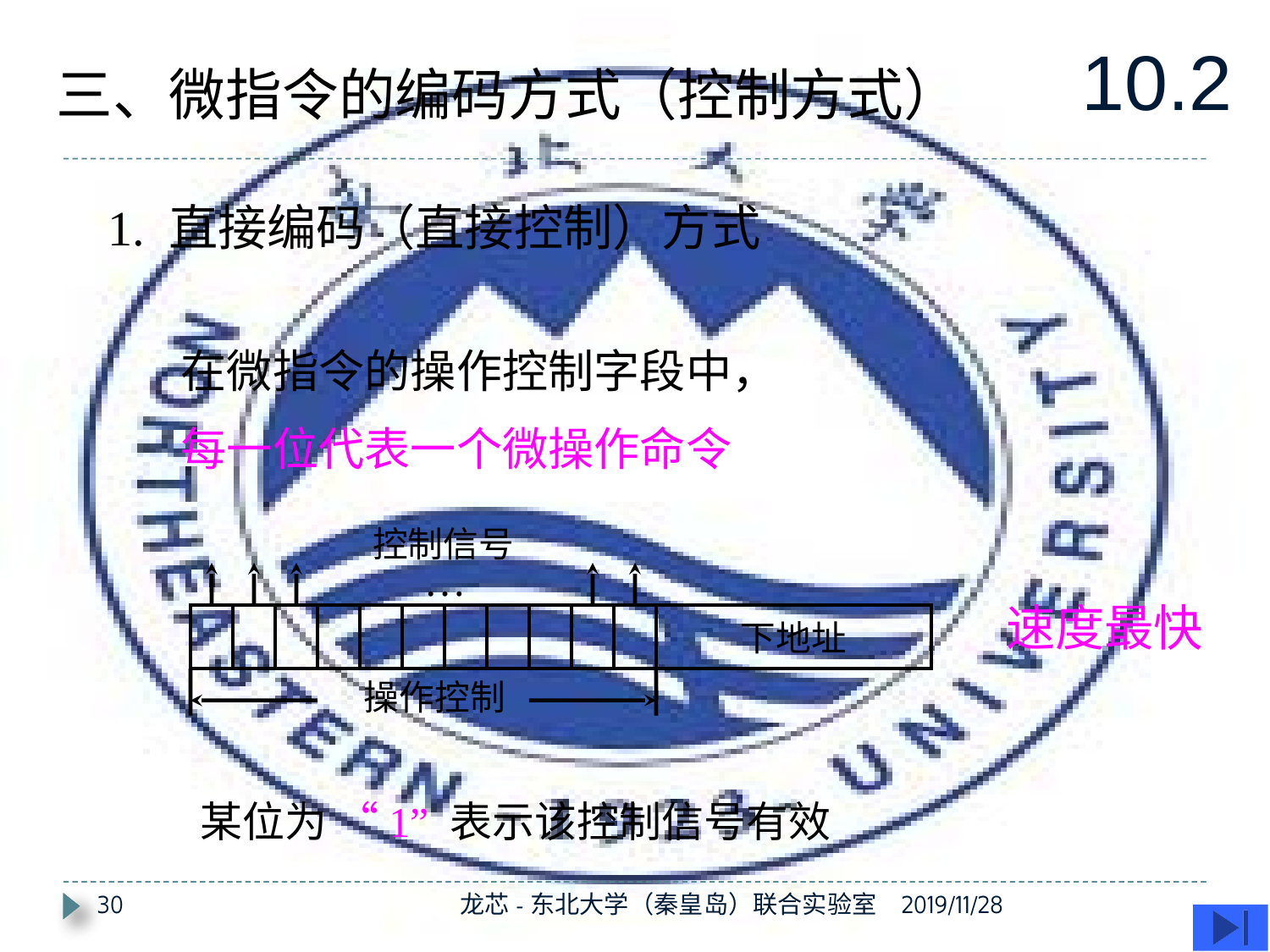

10.2
三、微指令的编码方式（控制方式）
1. 直接编码（直接控制）方式
      在微指令的操作控制字段中，
      每一位代表一个微操作命令
控制信号
…

下地址

操作控制

速度最快
某位为 “1” 表示该控制信号有效
30
龙芯-东北大学（秦皇岛）联合实验室
2019/11/28